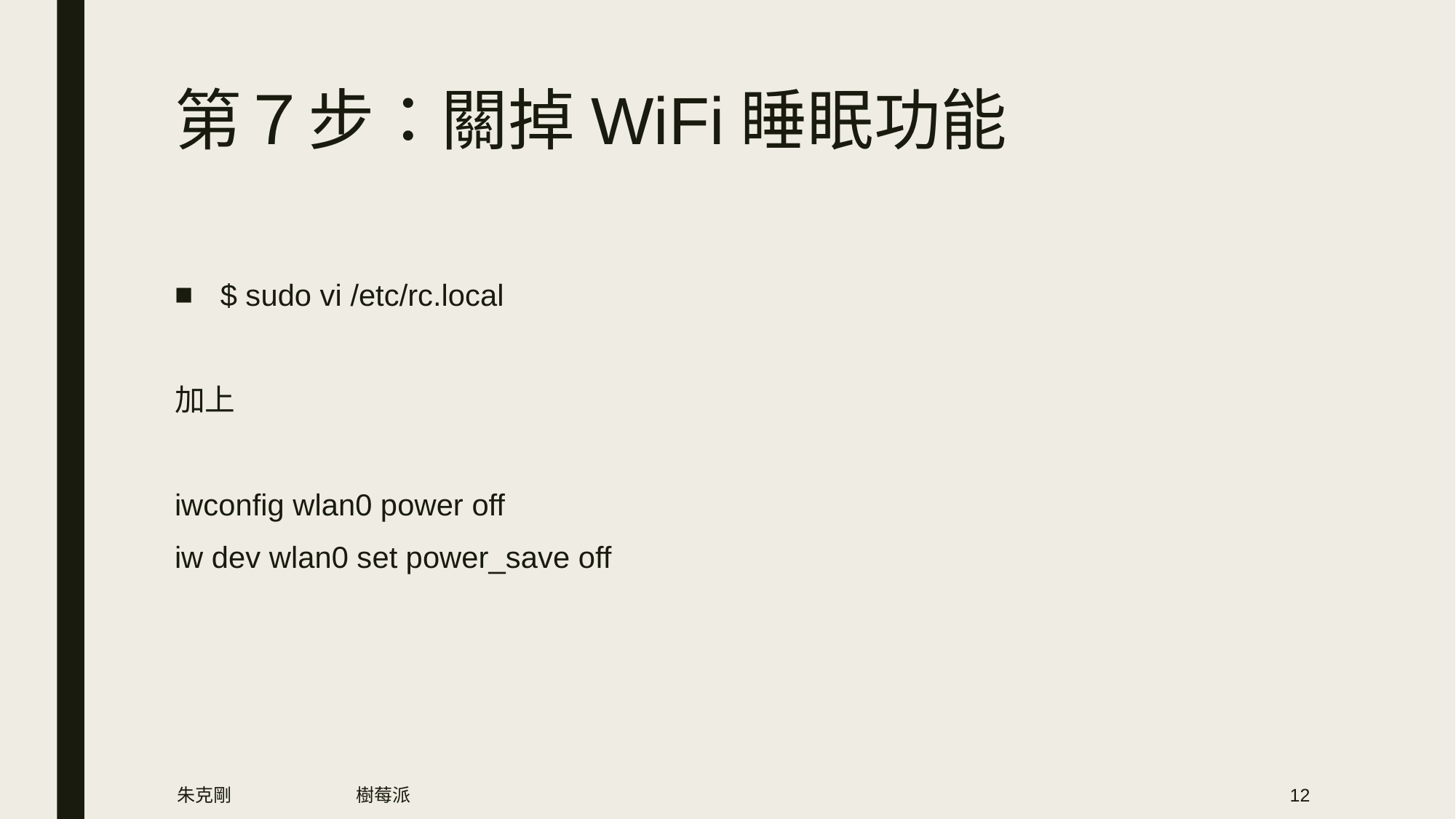

# 第７步：關掉WiFi睡眠功能
$ sudo vi /etc/rc.local

加上

iwconfig wlan0 power off
iw dev wlan0 set power_save off

朱克剛
樹莓派
12